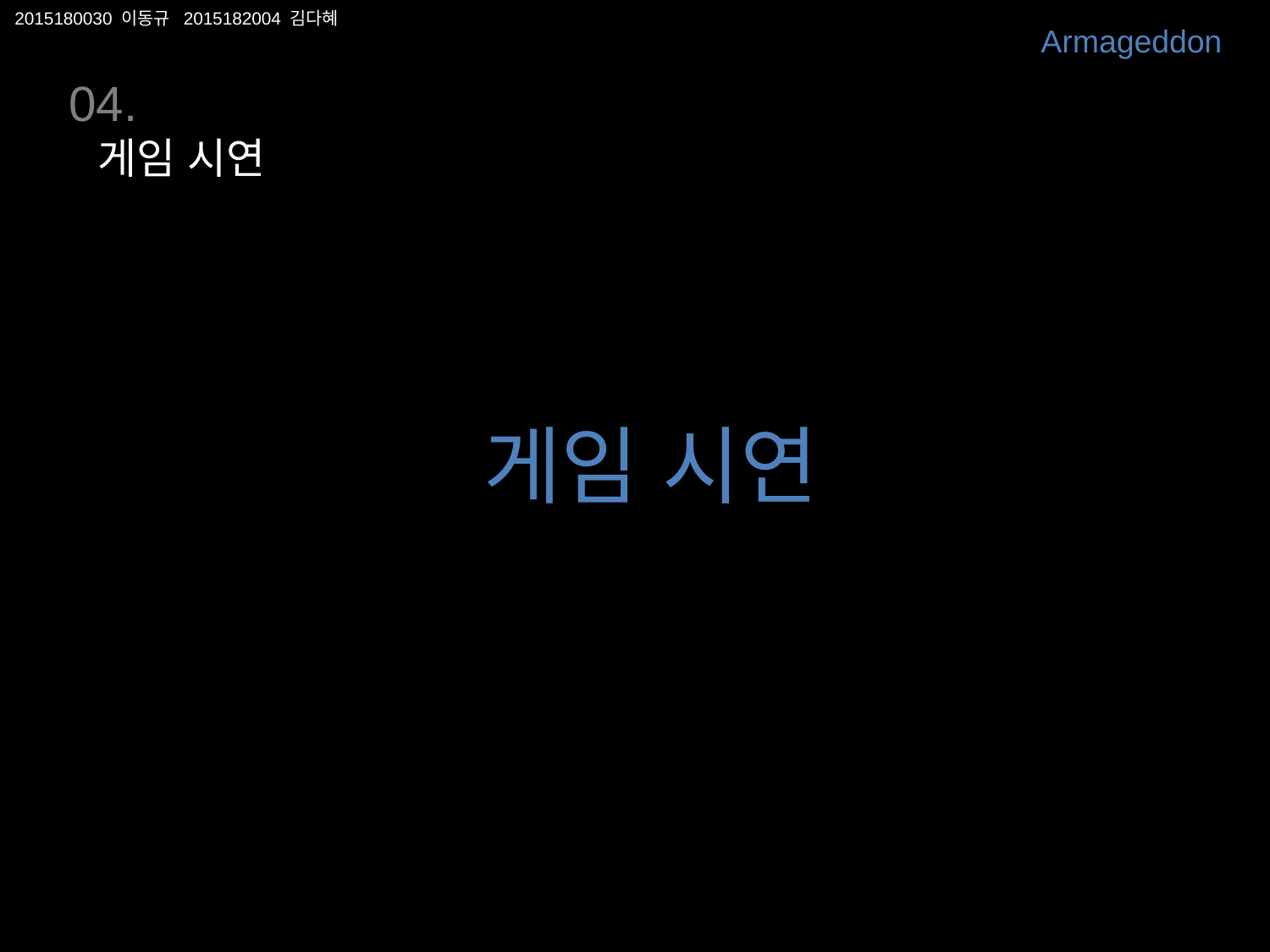

2015180030 이동규  2015182004 김다혜
Armageddon
04.
   게임 시연
게임 시연